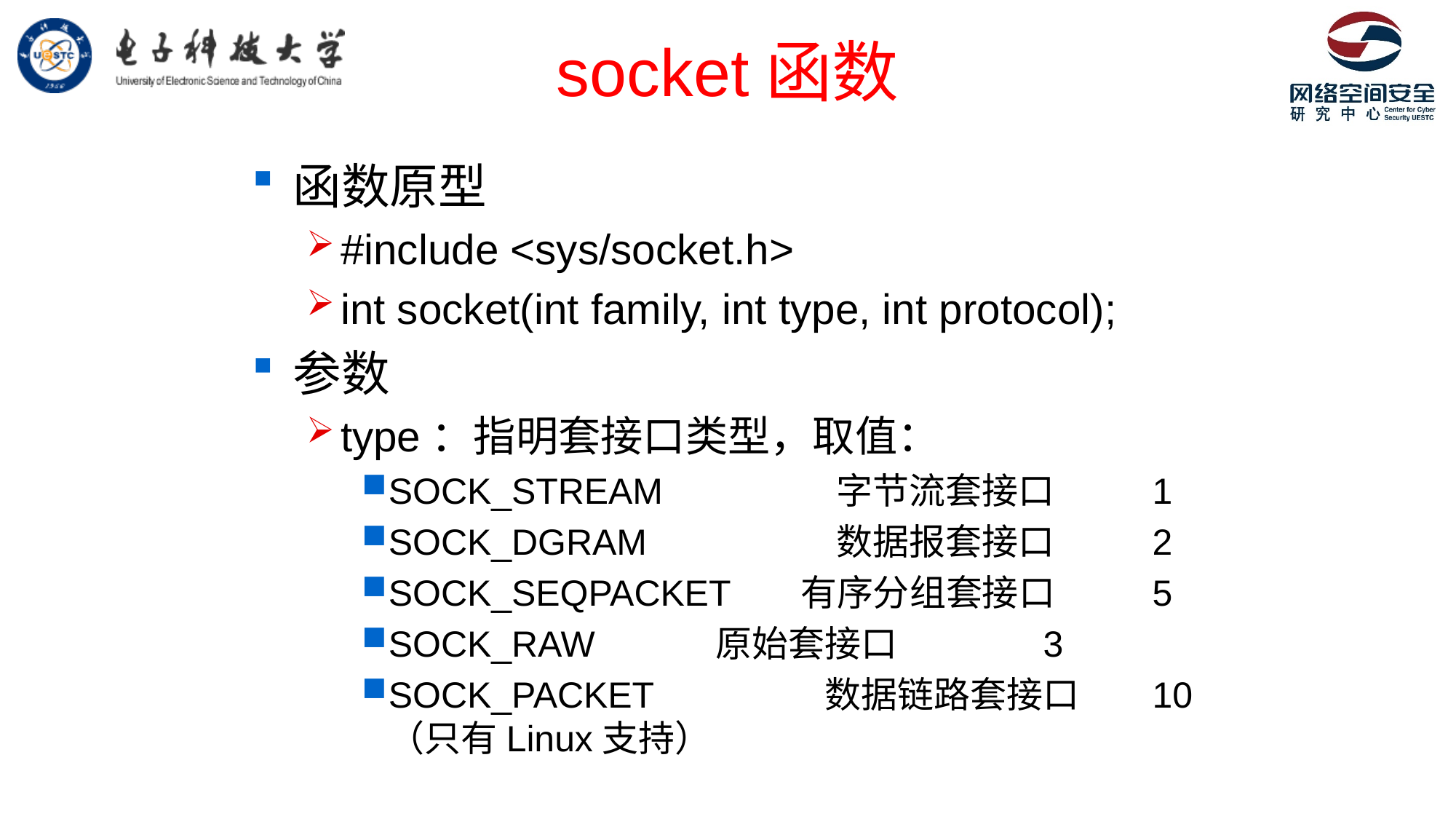

# socket函数
函数原型
#include <sys/socket.h>
int socket(int family, int type, int protocol);
参数
type：指明套接口类型，取值：
SOCK_STREAM	           字节流套接口	1
SOCK_DGRAM	           数据报套接口	2
SOCK_SEQPACKET      有序分组套接口	5
SOCK_RAW		原始套接口		3
SOCK_PACKET		数据链路套接口  	10 （只有Linux支持）